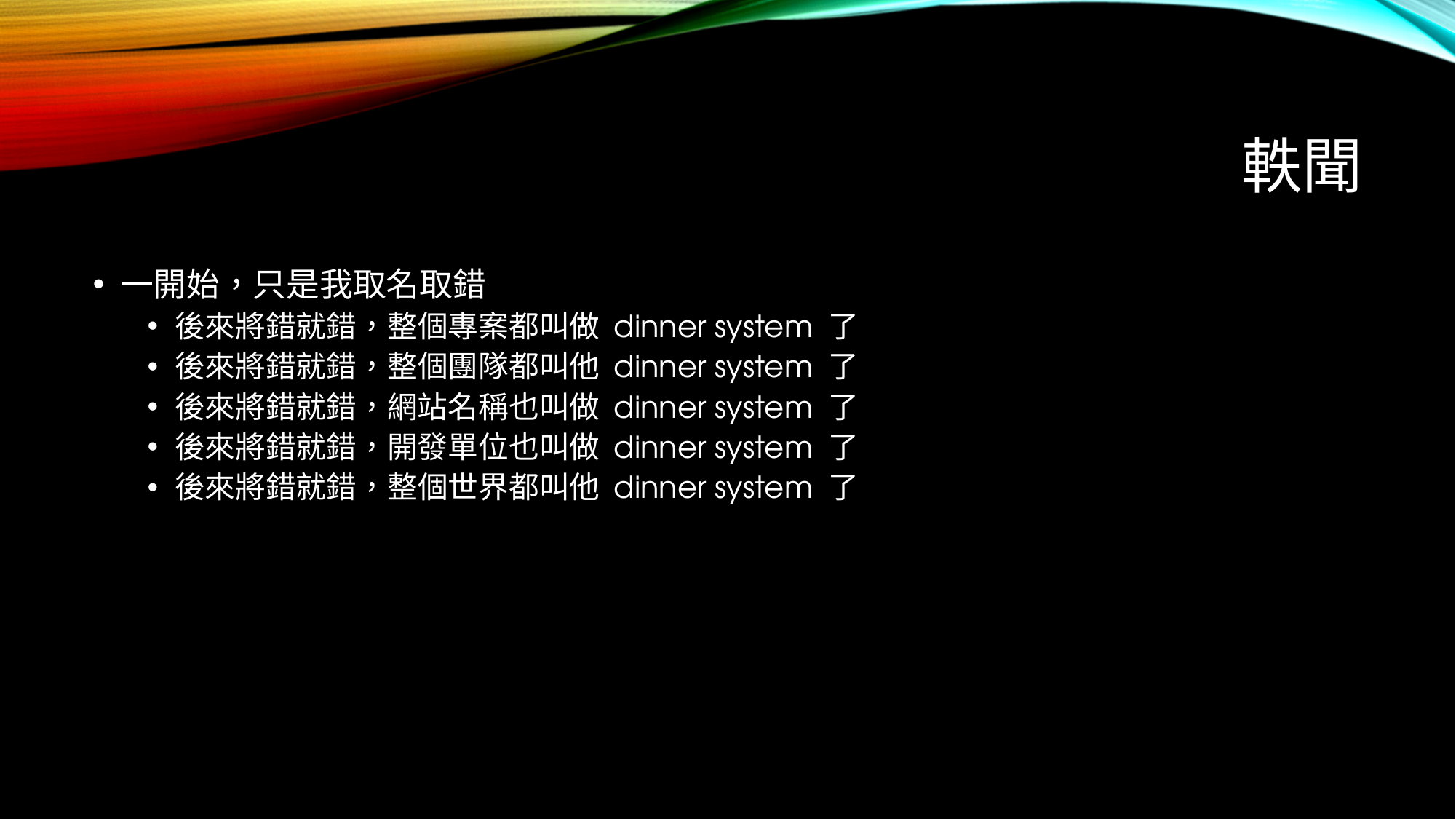

# 軼聞
一開始，只是我取名取錯
後來將錯就錯，整個專案都叫做 dinner system 了
後來將錯就錯，整個團隊都叫他 dinner system 了
後來將錯就錯，網站名稱也叫做 dinner system 了
後來將錯就錯，開發單位也叫做 dinner system 了
後來將錯就錯，整個世界都叫他 dinner system 了